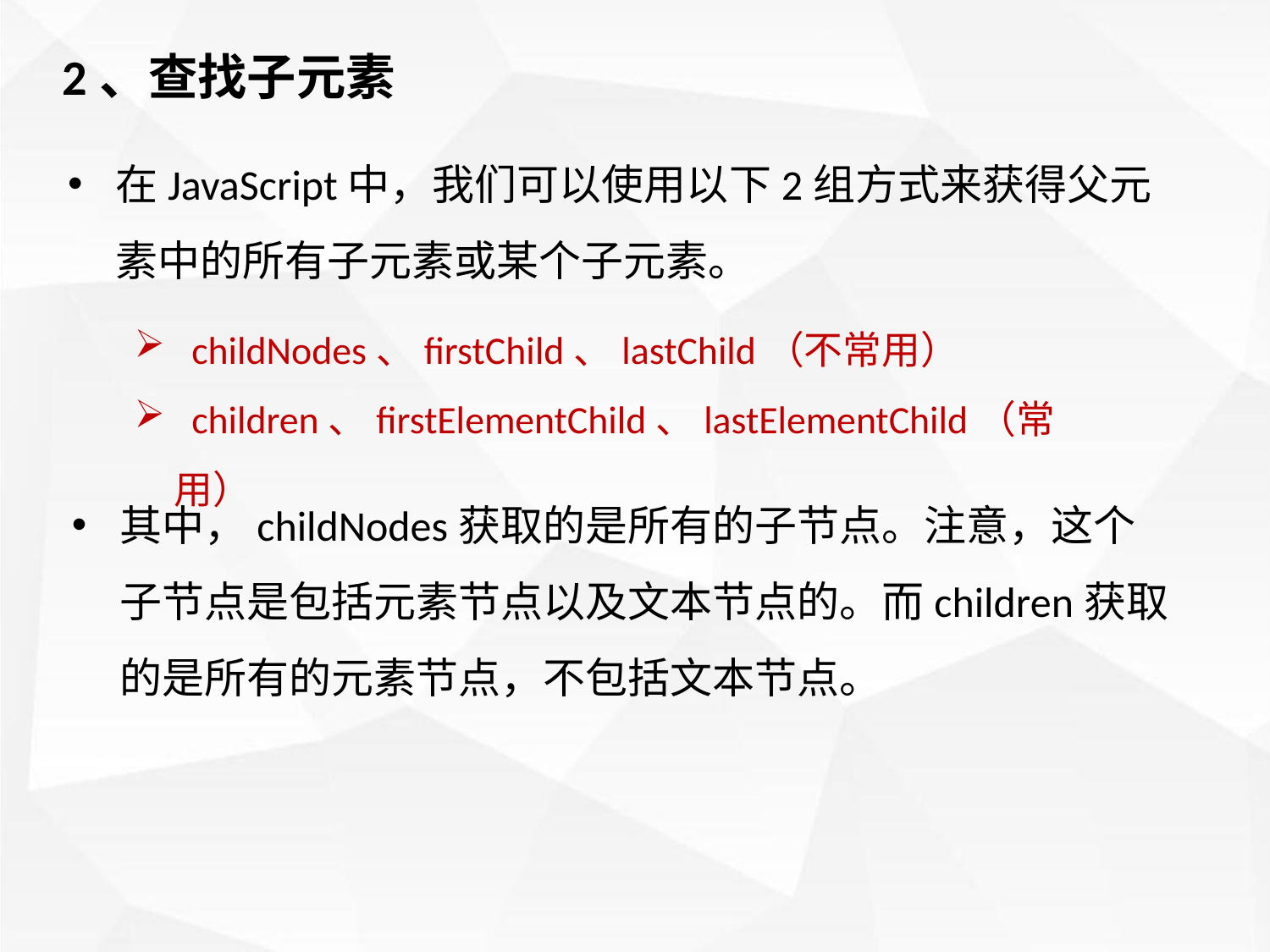

2、查找子元素
在JavaScript中，我们可以使用以下2组方式来获得父元素中的所有子元素或某个子元素。
  childNodes、firstChild、lastChild（不常用）
  children、firstElementChild、lastElementChild（常用）
其中，childNodes获取的是所有的子节点。注意，这个子节点是包括元素节点以及文本节点的。而children获取的是所有的元素节点，不包括文本节点。